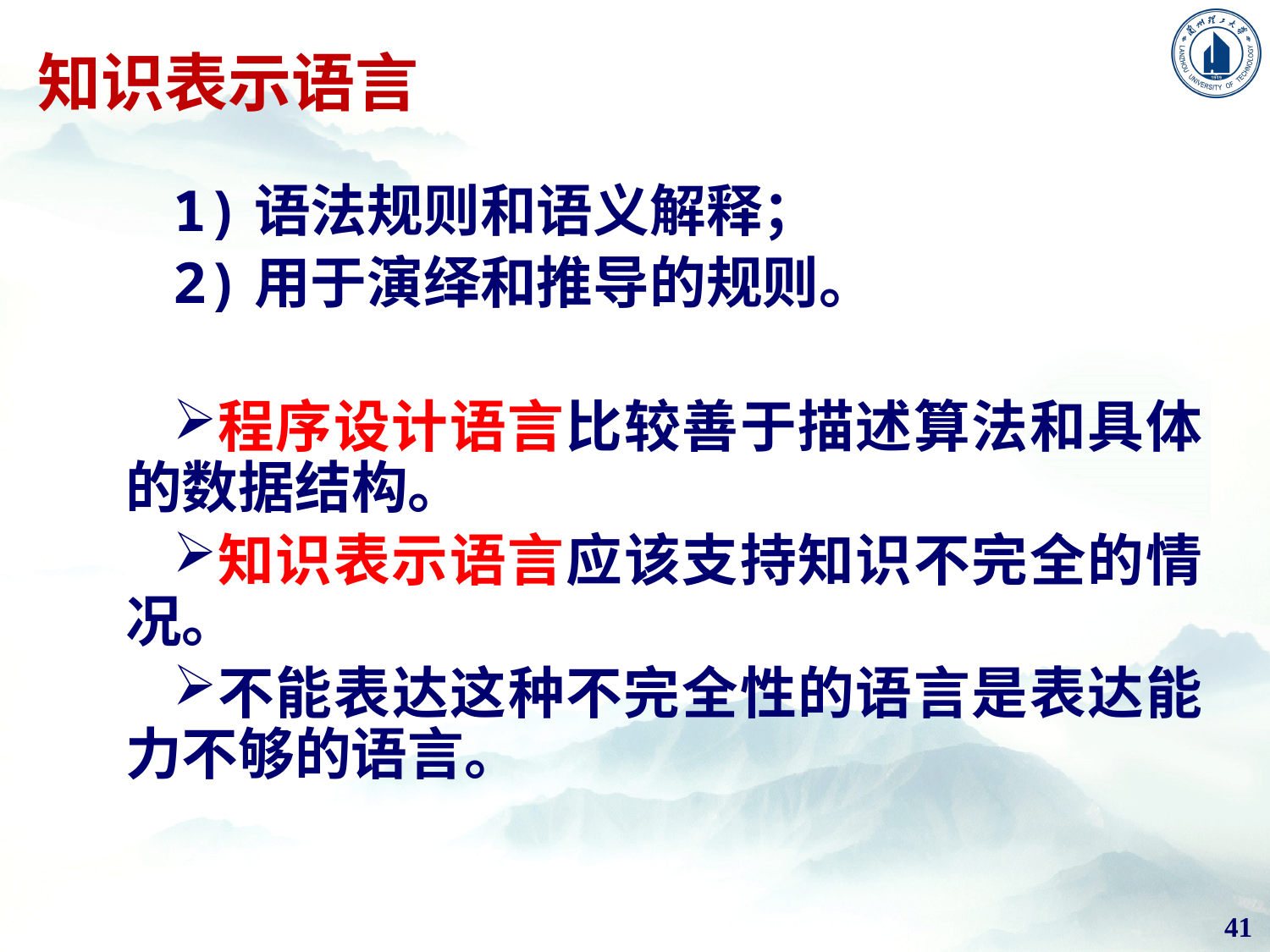

# 知识表示语言
1)语法规则和语义解释；
2)用于演绎和推导的规则。

程序设计语言比较善于描述算法和具体的数据结构。
知识表示语言应该支持知识不完全的情况。
不能表达这种不完全性的语言是表达能力不够的语言。
41